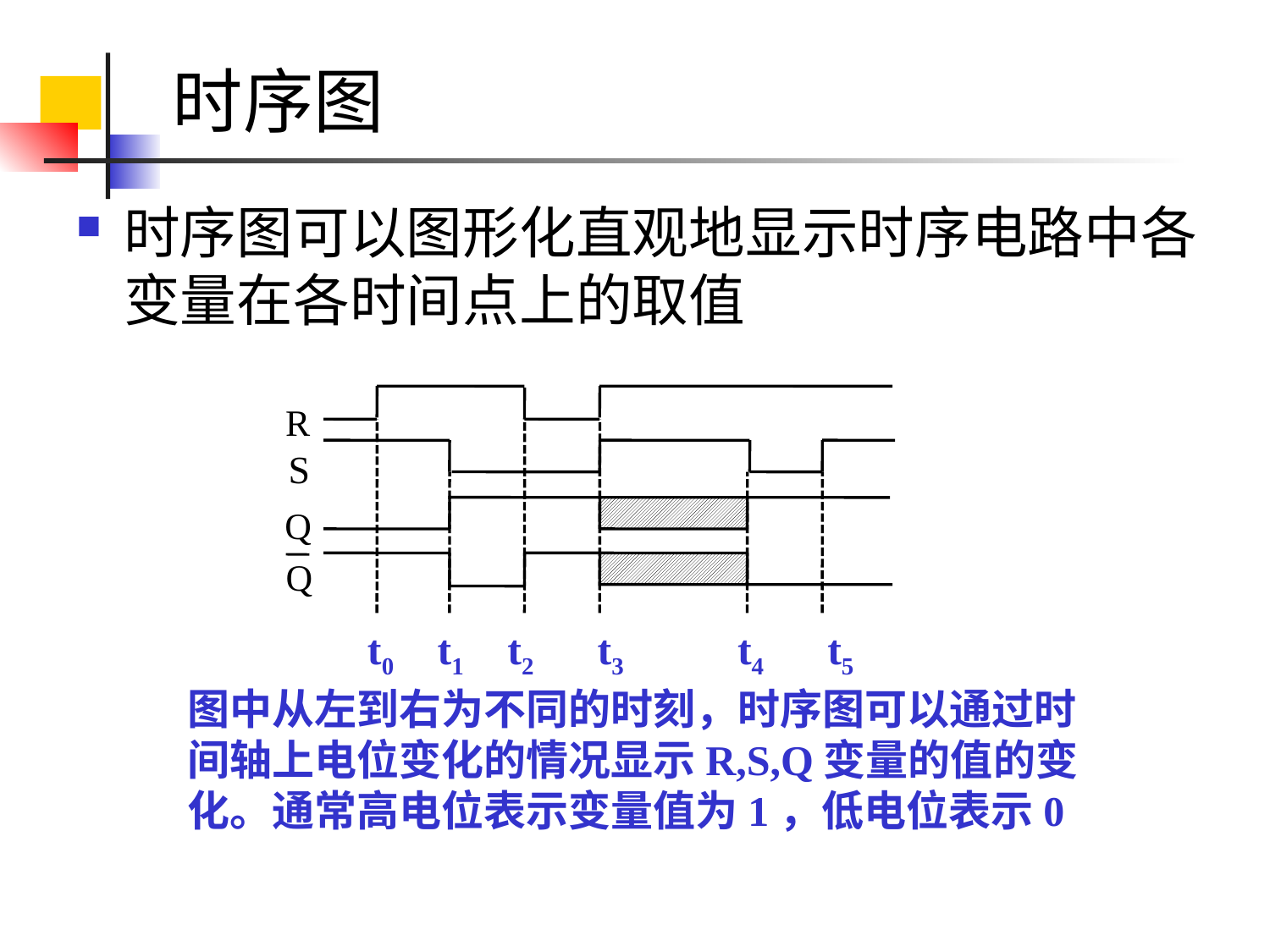

# 时序图
时序图可以图形化直观地显示时序电路中各变量在各时间点上的取值

R

S

Q

Q

t0
t1
t2
t3
t4
t5
图中从左到右为不同的时刻，时序图可以通过时间轴上电位变化的情况显示R,S,Q变量的值的变化。通常高电位表示变量值为1，低电位表示0